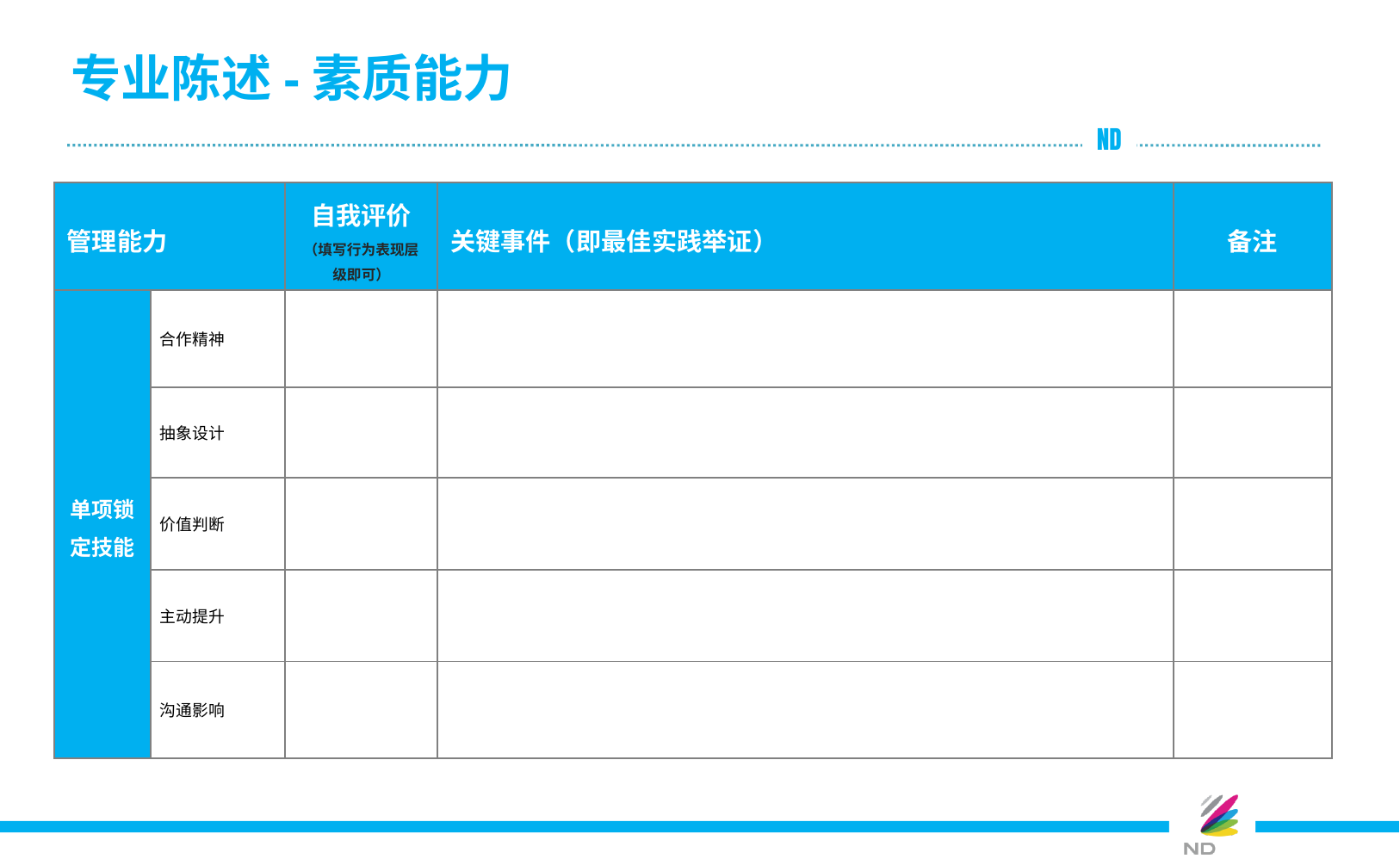

# 专业陈述-素质能力
| 管理能力 |  | 自我评价 （填写行为表现层级即可） | 关键事件（即最佳实践举证） | 备注 |
| --- | --- | --- | --- | --- |
| 单项锁定技能 | 合作精神 |  |  |  |
|  | 抽象设计 |  |  |  |
|  | 价值判断 |  |  |  |
|  | 主动提升 |  |  |  |
|  | 沟通影响 |  |  |  |
7